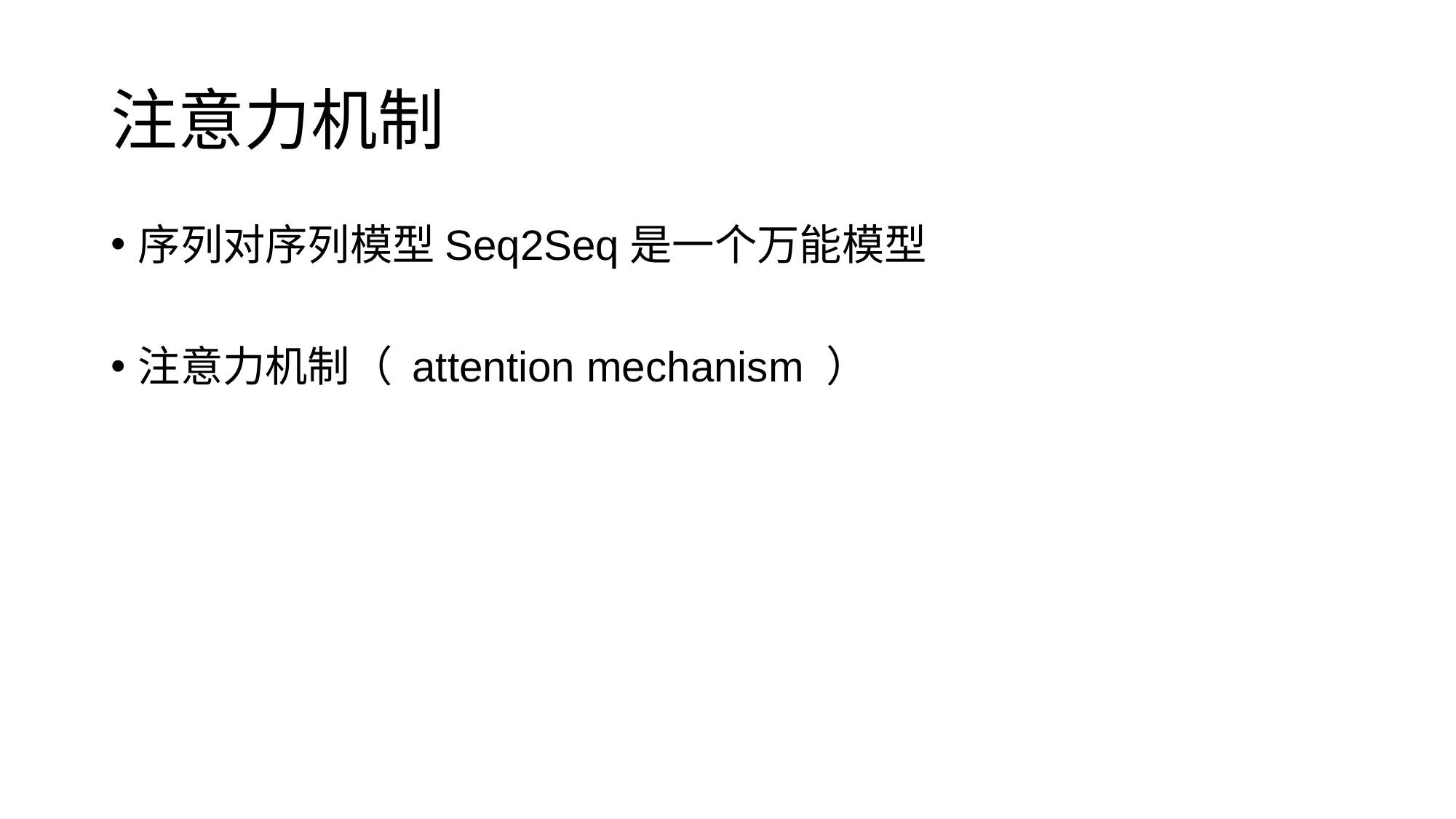

# 注意力机制
序列对序列模型Seq2Seq是一个万能模型

注意力机制（ attention mechanism ）